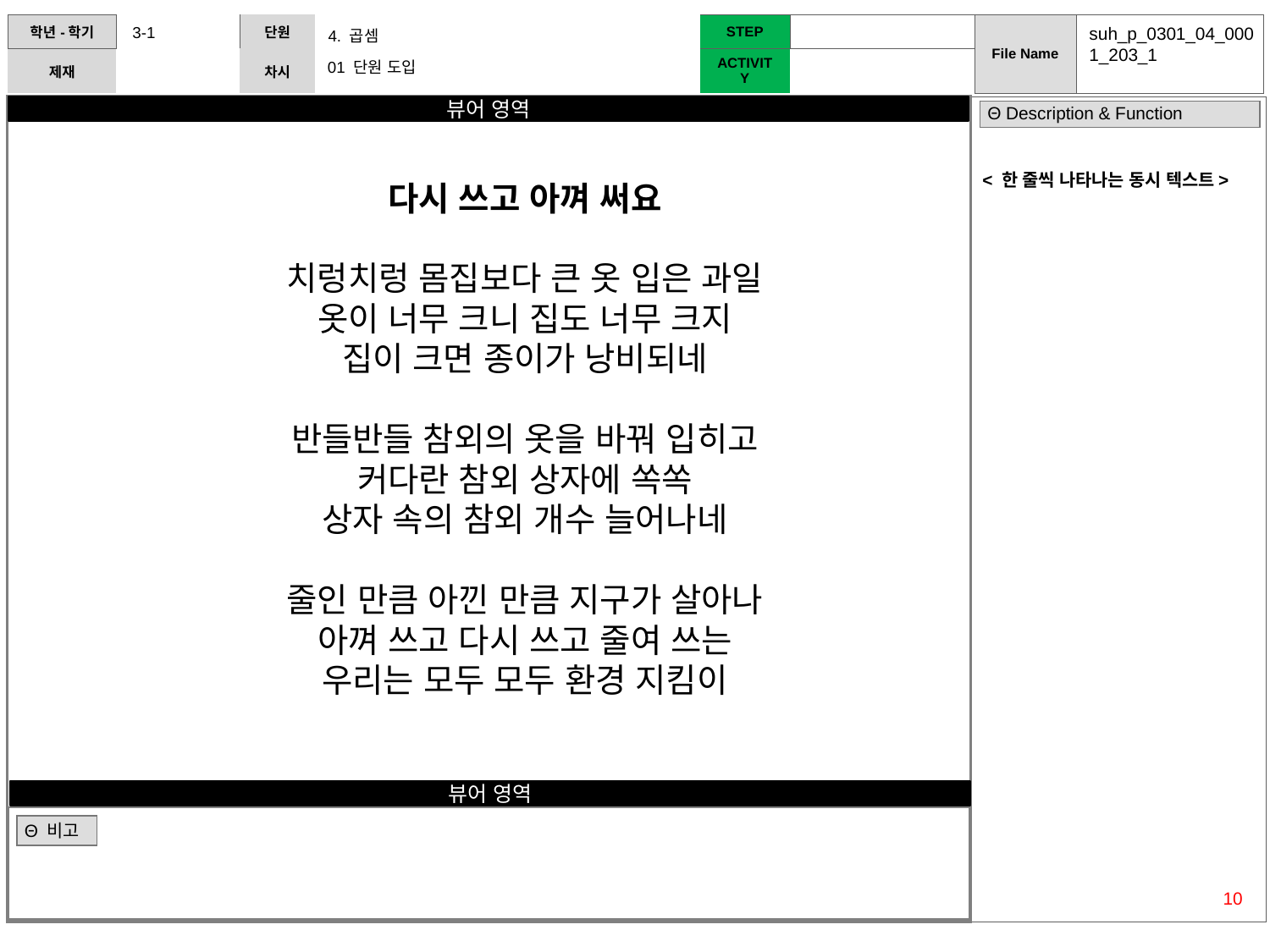

3-1
suh_p_0301_04_0001_203_1
4. 곱셈
01 단원 도입

| Θ Description & Function |
| --- |

< 한 줄씩 나타나는 동시 텍스트>

다시 쓰고 아껴 써요

치렁치렁 몸집보다 큰 옷 입은 과일
옷이 너무 크니 집도 너무 크지
집이 크면 종이가 낭비되네

반들반들 참외의 옷을 바꿔 입히고
커다란 참외 상자에 쏙쏙
상자 속의 참외 개수 늘어나네

줄인 만큼 아낀 만큼 지구가 살아나
아껴 쓰고 다시 쓰고 줄여 쓰는
우리는 모두 모두 환경 지킴이